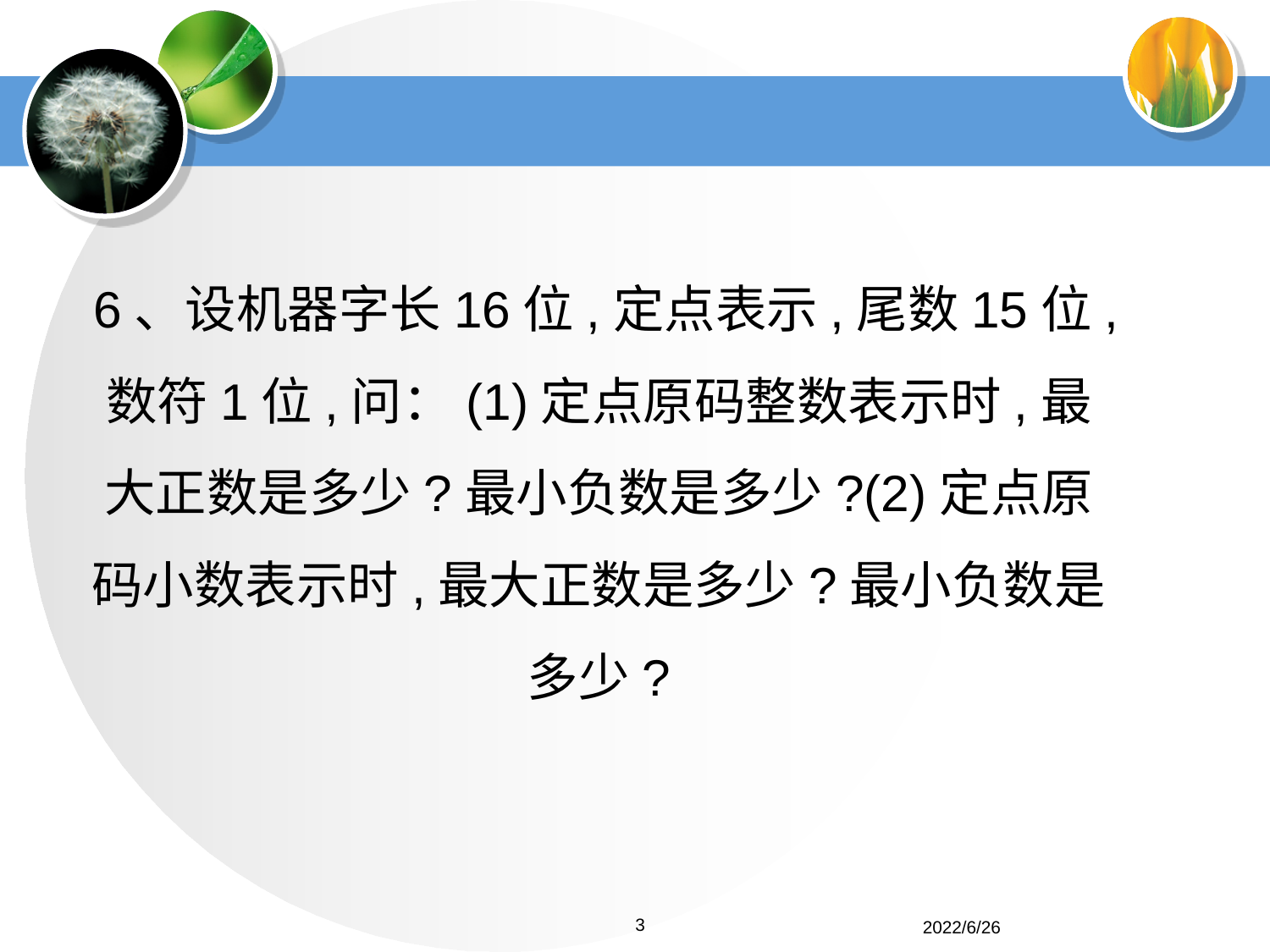

# 6、设机器字长16位,定点表示,尾数15位,数符1位,问：(1)定点原码整数表示时,最大正数是多少?最小负数是多少?(2)定点原码小数表示时,最大正数是多少?最小负数是多少?
3
2022/6/26